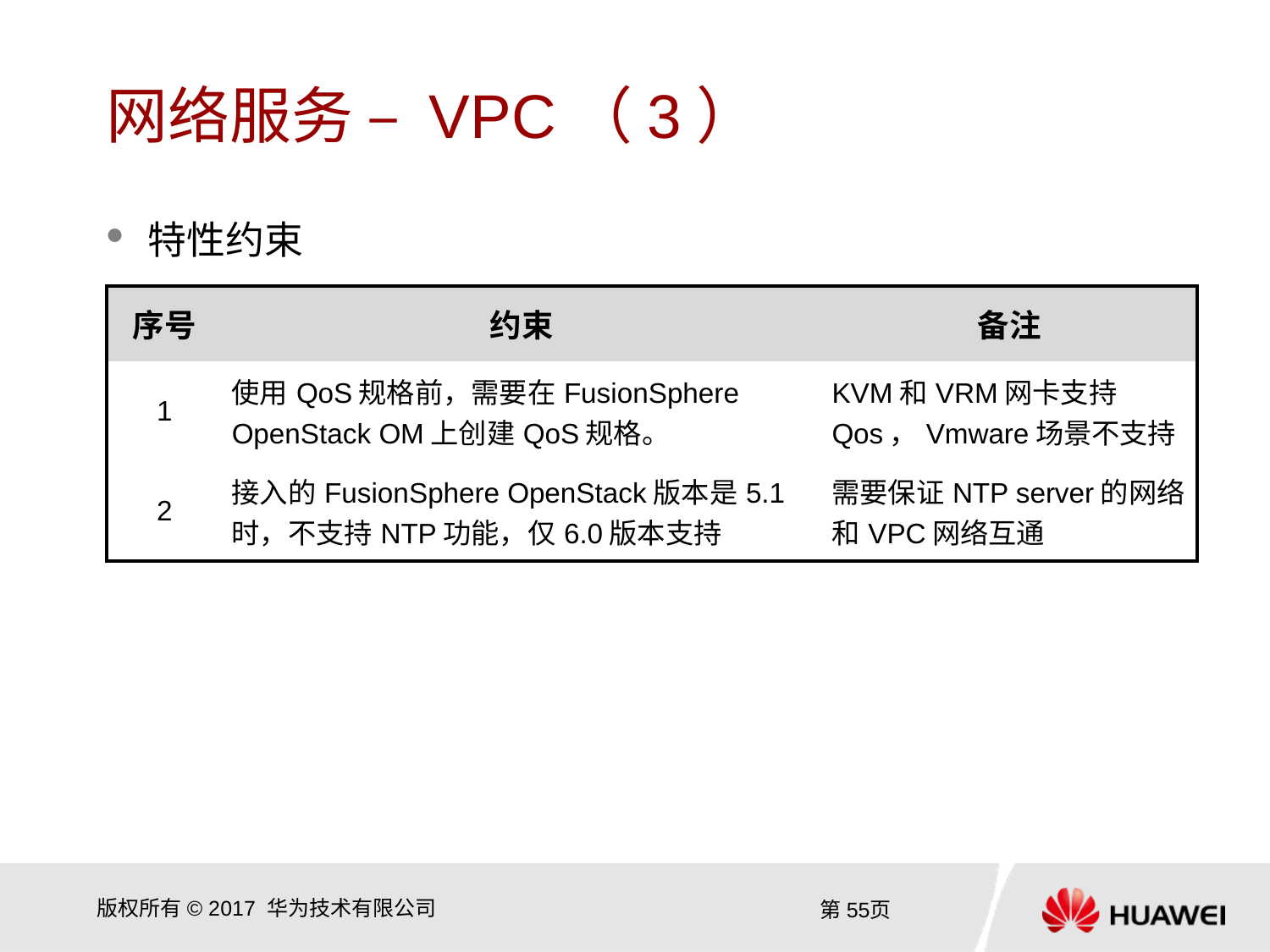

# 网络服务 – VPC（3）
特性约束
| 序号 | 约束 | 备注 |
| --- | --- | --- |
| 1 | 使用QoS规格前，需要在FusionSphere OpenStack OM上创建QoS规格。 | KVM和VRM网卡支持Qos，Vmware场景不支持 |
| 2 | 接入的FusionSphere OpenStack版本是5.1时，不支持NTP功能，仅6.0版本支持 | 需要保证NTP server的网络和VPC网络互通 |